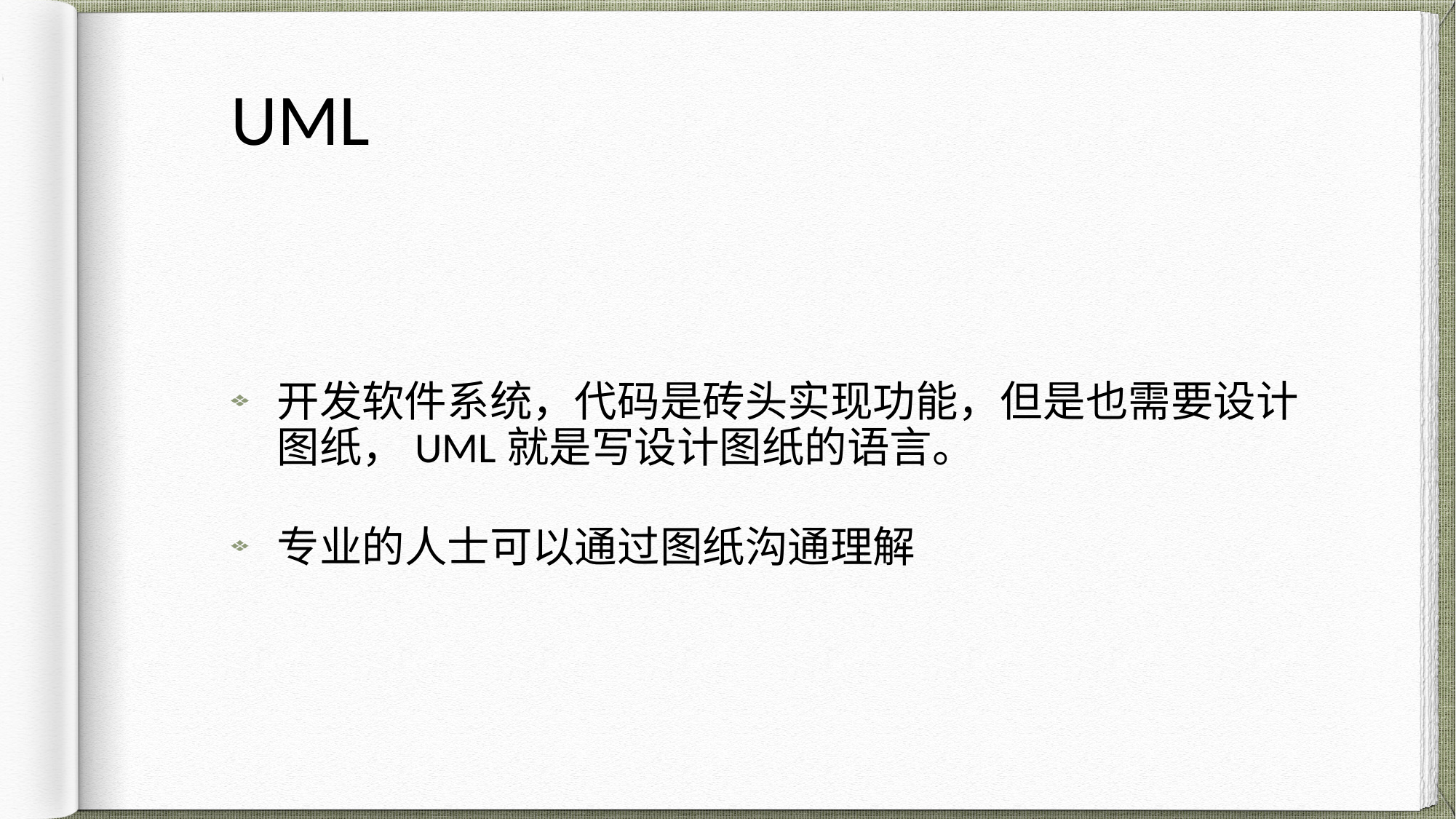

# UML
开发软件系统，代码是砖头实现功能，但是也需要设计图纸，UML就是写设计图纸的语言。
专业的人士可以通过图纸沟通理解